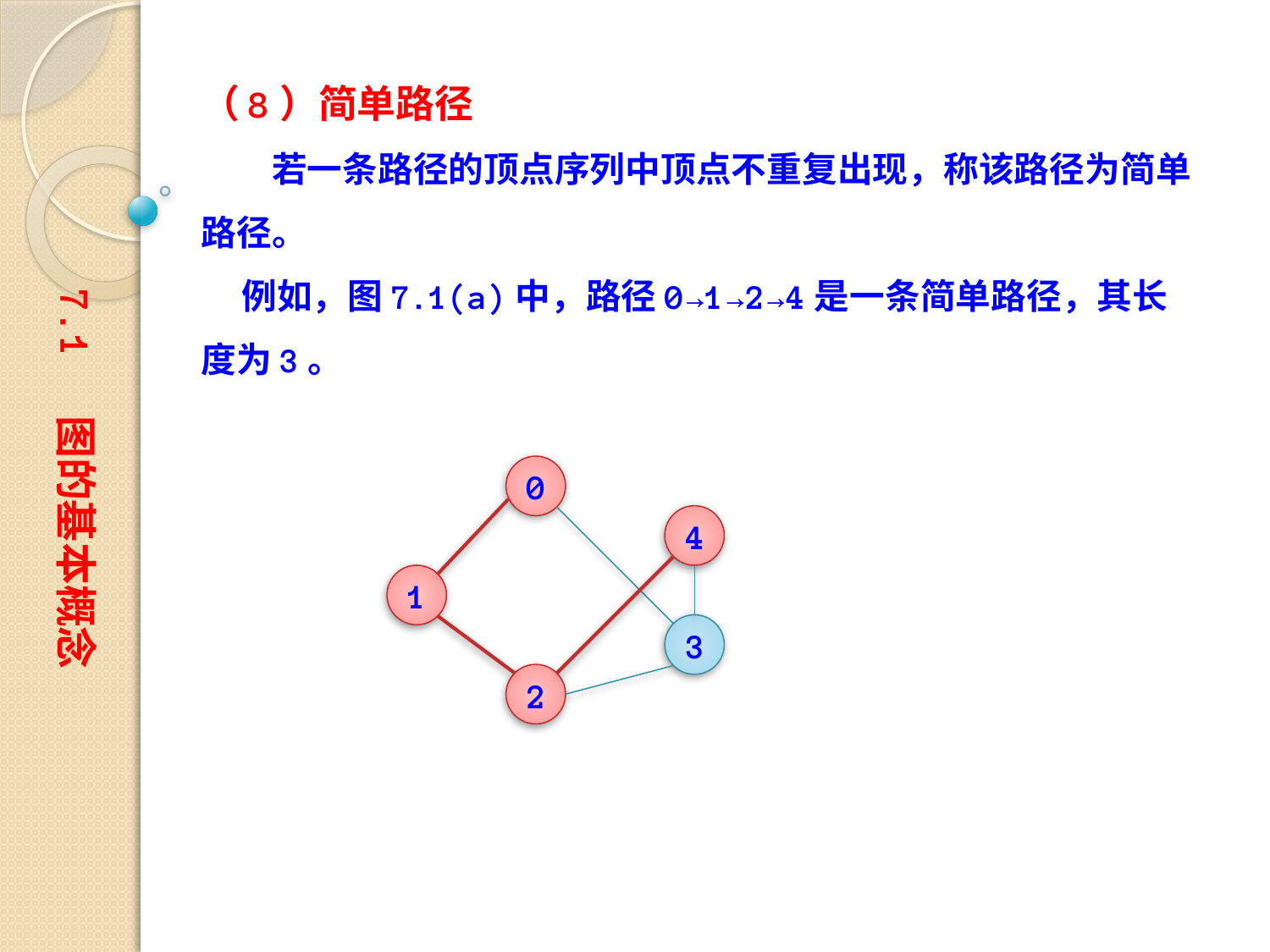

（8）简单路径
　　若一条路径的顶点序列中顶点不重复出现，称该路径为简单路径。
    例如，图7.1(a)中，路径0→1→2→4是一条简单路径，其长度为3。
7.1  图的基本概念
0
4
1
3
2